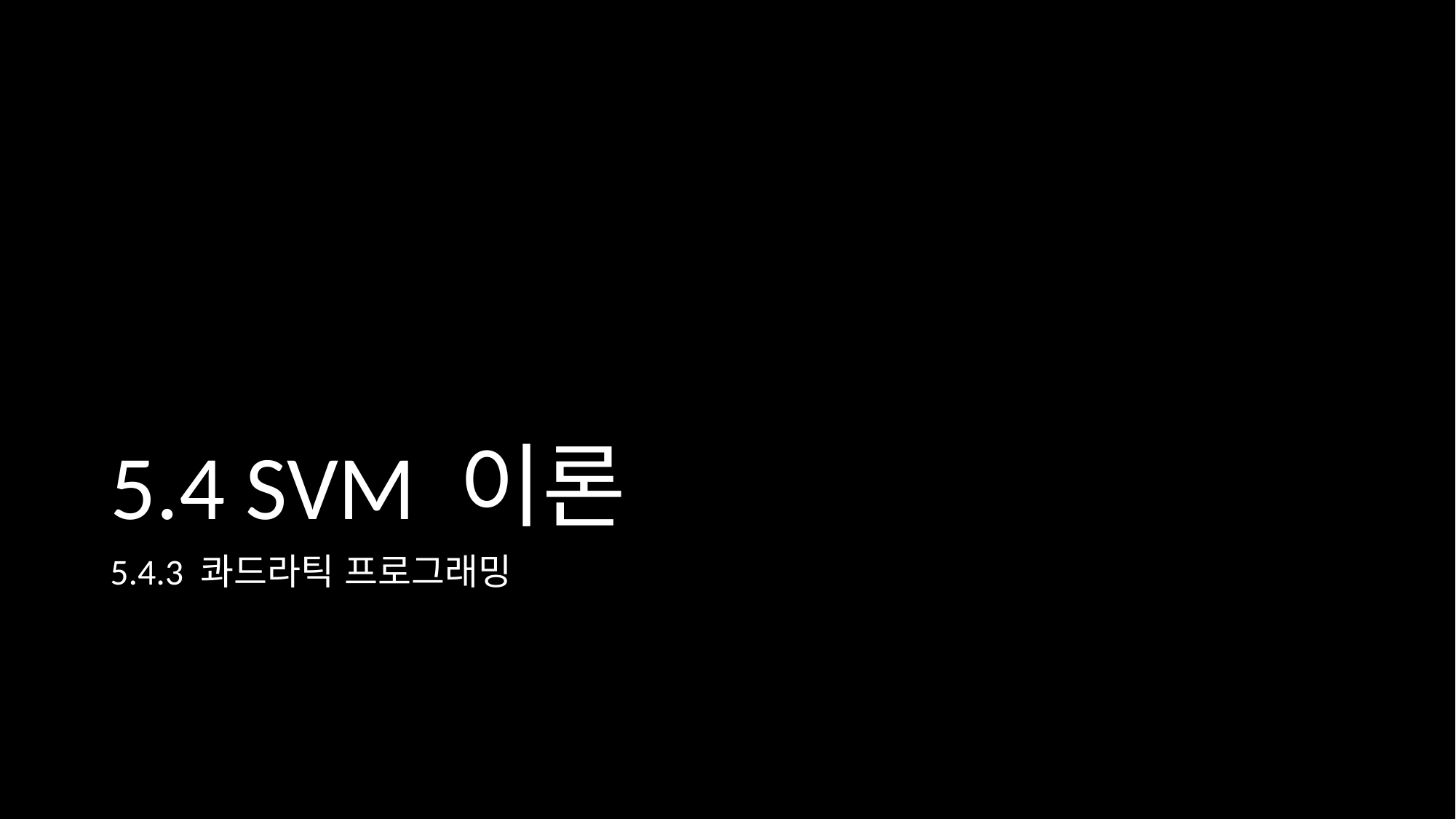

# 5.4 SVM 이론
5.4.3 콰드라틱 프로그래밍